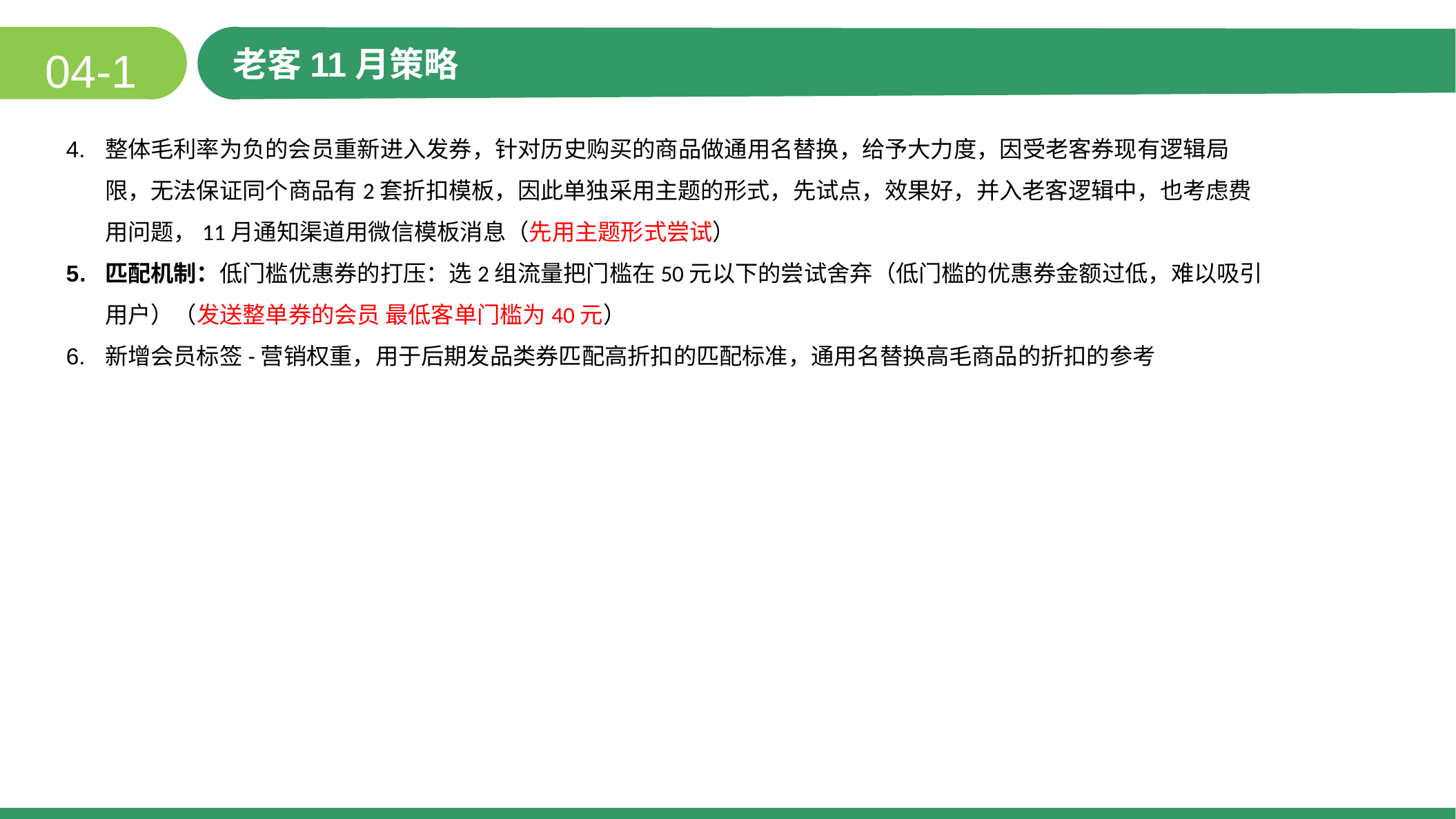

老客11月策略
04-1
整体毛利率为负的会员重新进入发券，针对历史购买的商品做通用名替换，给予大力度，因受老客券现有逻辑局限，无法保证同个商品有2套折扣模板，因此单独采用主题的形式，先试点，效果好，并入老客逻辑中，也考虑费用问题，11月通知渠道用微信模板消息（先用主题形式尝试）
匹配机制：低门槛优惠券的打压：选2组流量把门槛在50元以下的尝试舍弃（低门槛的优惠券金额过低，难以吸引用户）（发送整单券的会员 最低客单门槛为40元）
新增会员标签-营销权重，用于后期发品类券匹配高折扣的匹配标准，通用名替换高毛商品的折扣的参考